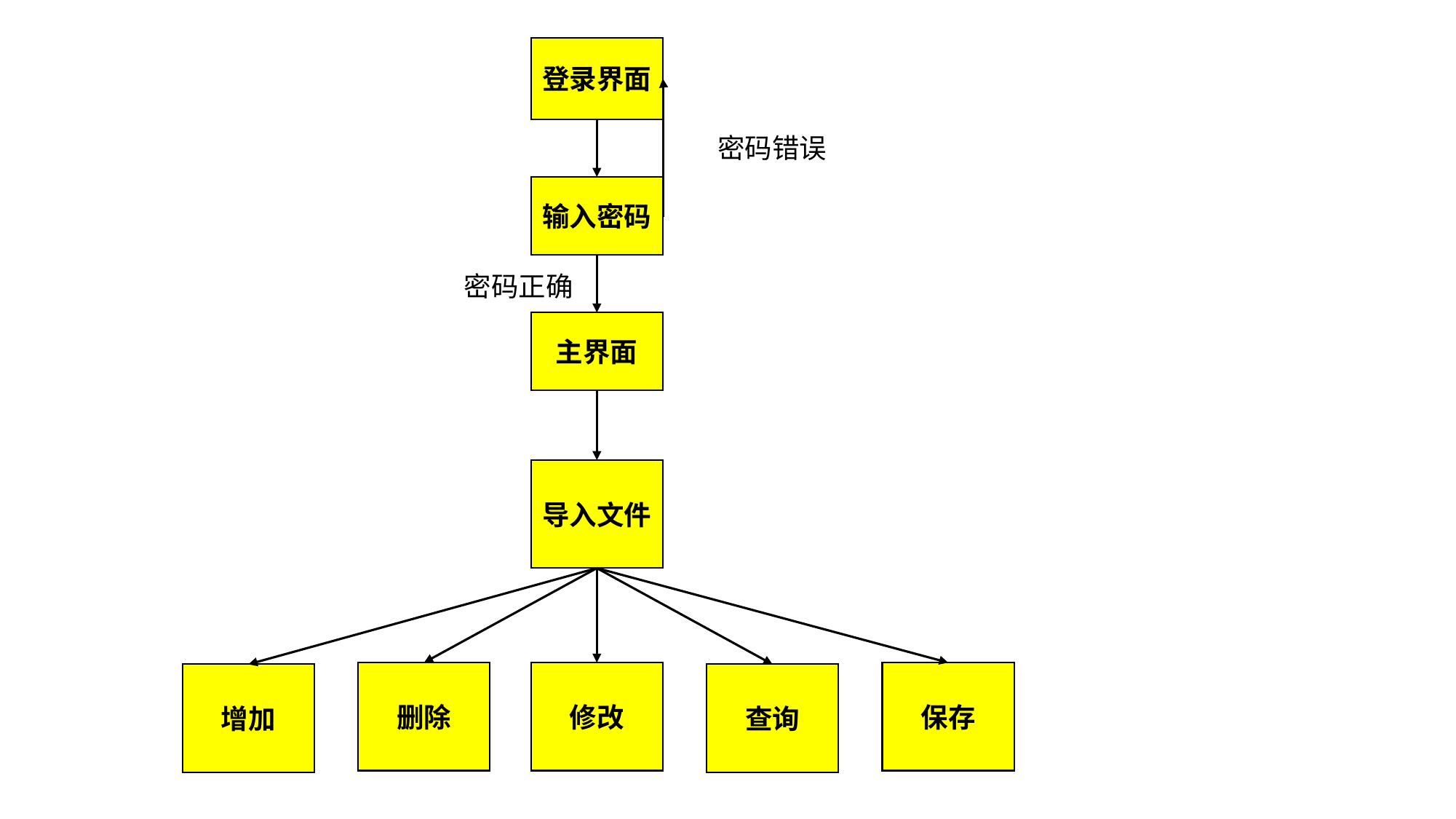

登录界面
密码错误
输入密码
密码正确
主界面
导入文件
保存
删除
修改
增加
查询